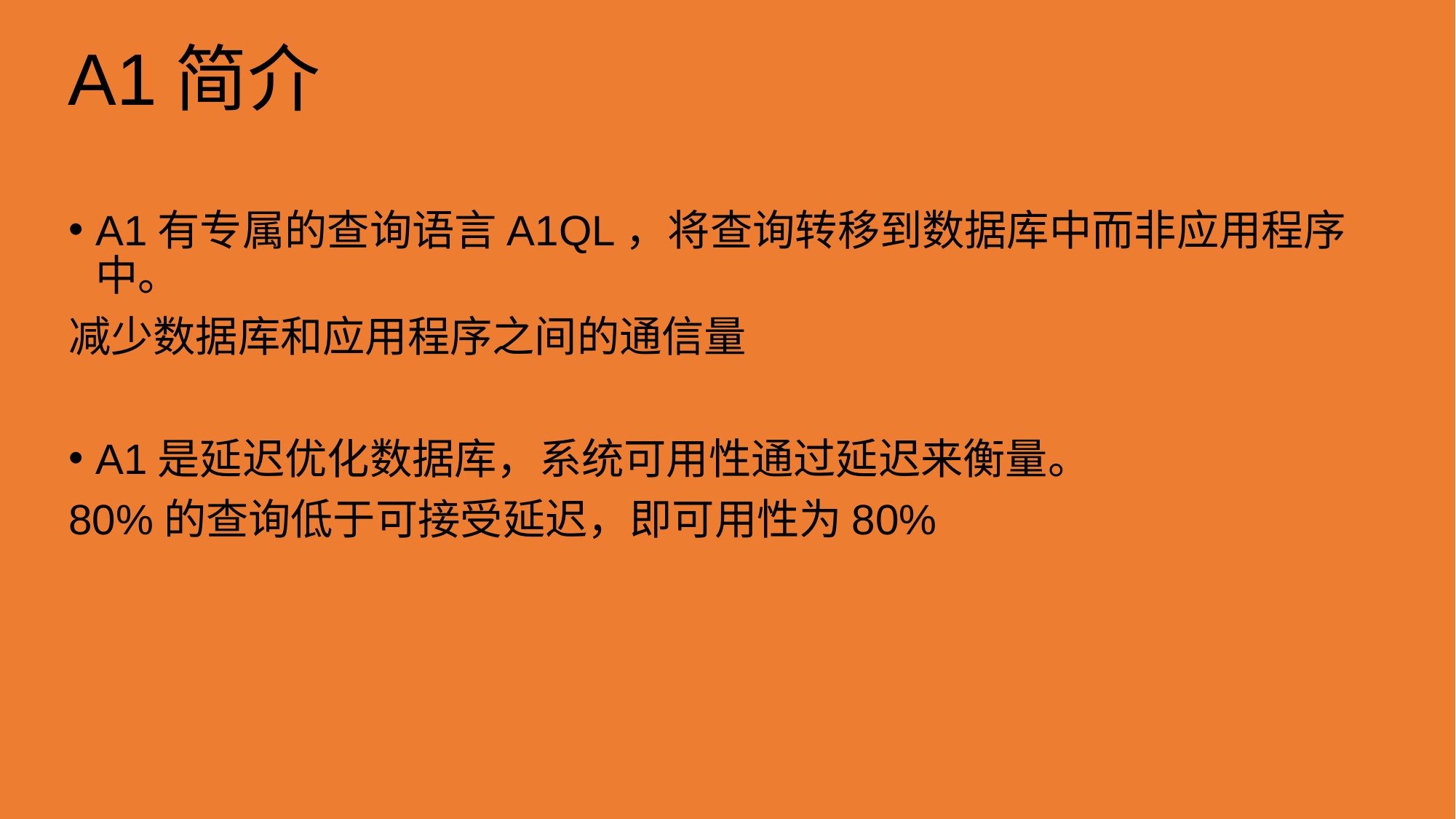

A1简介
A1有专属的查询语言A1QL，将查询转移到数据库中而非应用程序中。
减少数据库和应用程序之间的通信量

A1是延迟优化数据库，系统可用性通过延迟来衡量。
80%的查询低于可接受延迟，即可用性为80%